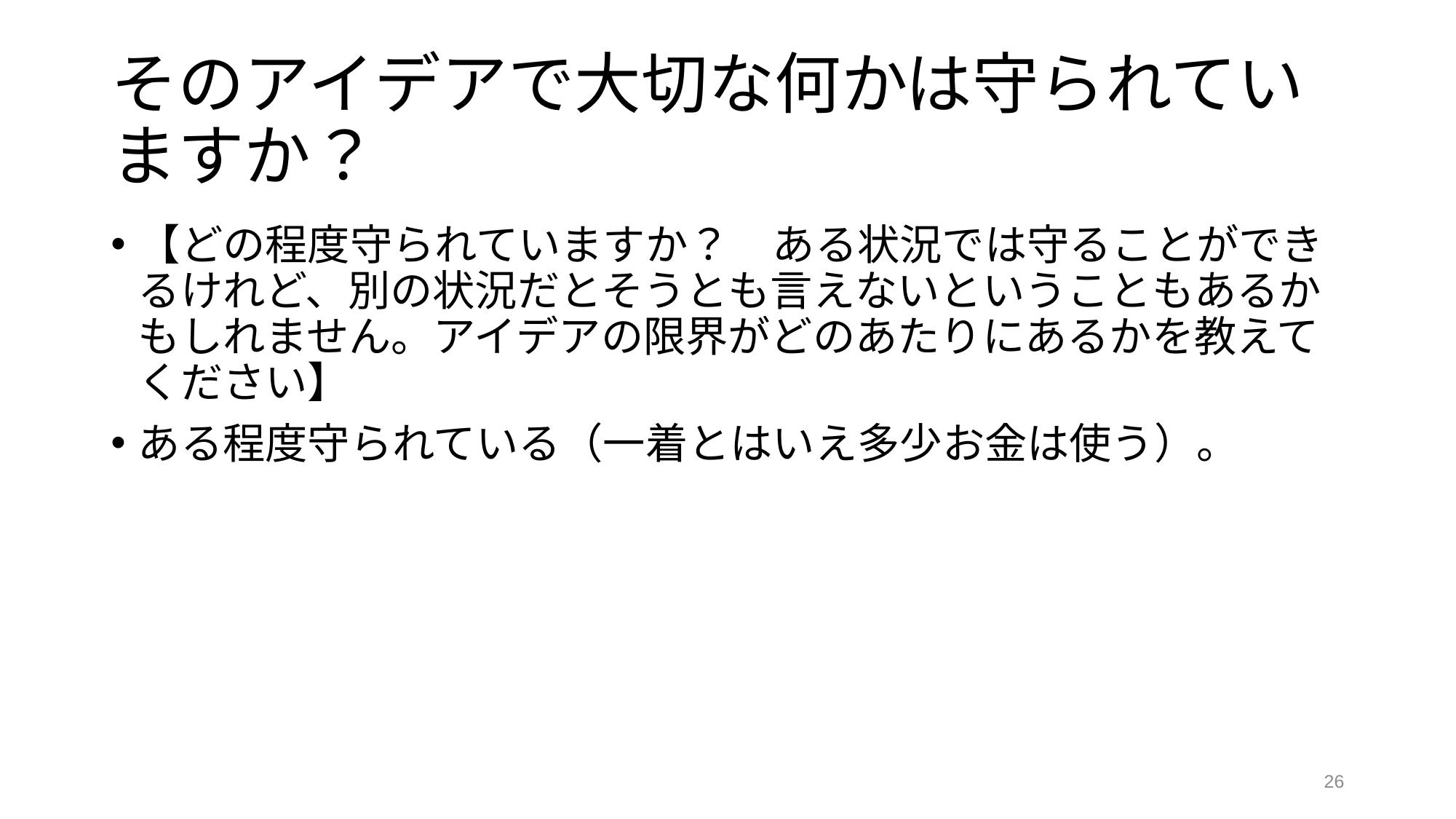

# そのアイデアで大切な何かは守られていますか？
【どの程度守られていますか？　ある状況では守ることができるけれど、別の状況だとそうとも言えないということもあるかもしれません。アイデアの限界がどのあたりにあるかを教えてください】
ある程度守られている（一着とはいえ多少お金は使う）。
26